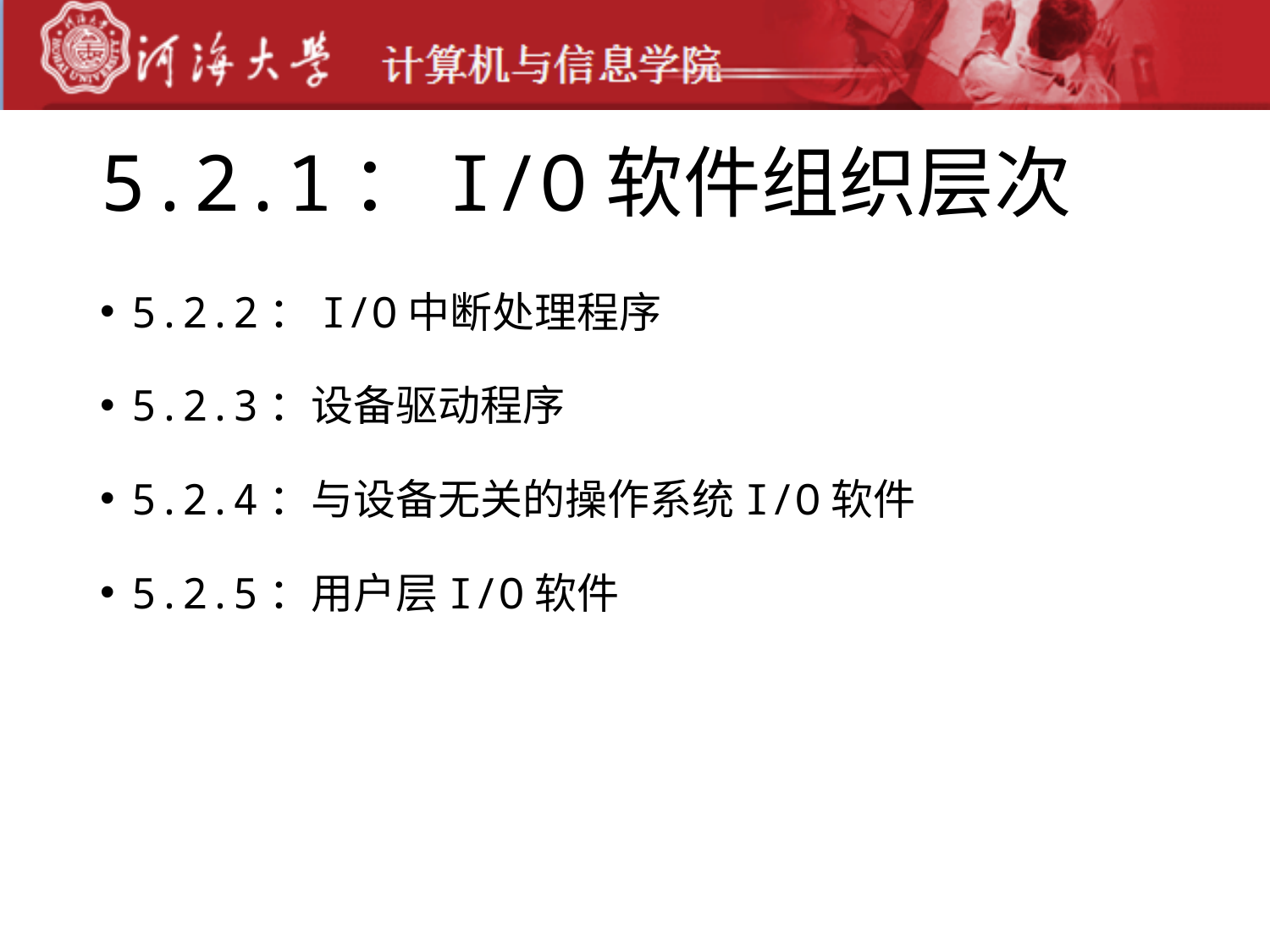

# 5.2.1：I/O软件组织层次
5.2.2：I/O中断处理程序
5.2.3：设备驱动程序
5.2.4：与设备无关的操作系统I/O软件
5.2.5：用户层I/O软件